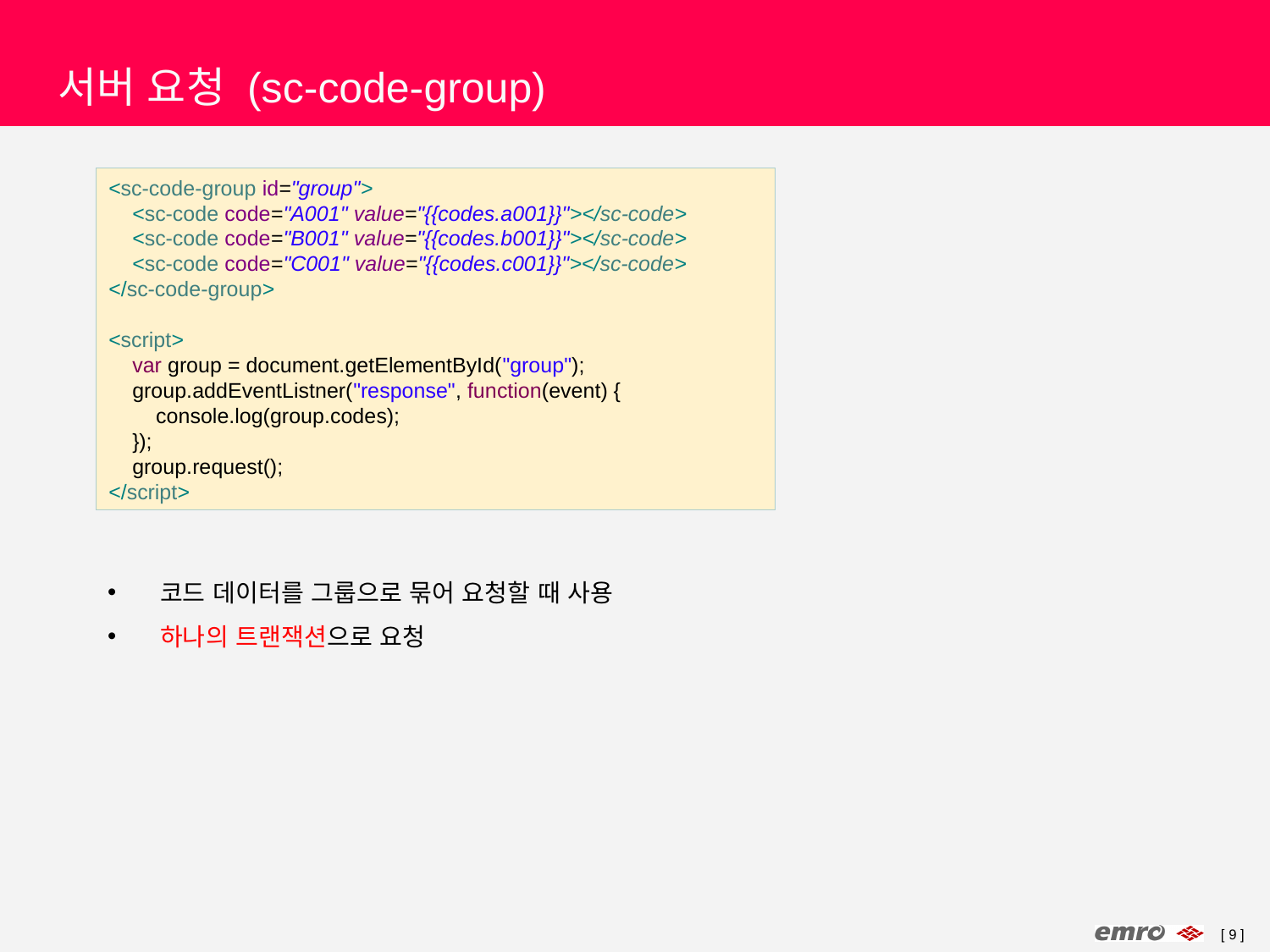

서버 요청 (sc-code-group)
<sc-code-group id="group">
    <sc-code code="A001" value="{{codes.a001}}"></sc-code>
    <sc-code code="B001" value="{{codes.b001}}"></sc-code>
    <sc-code code="C001" value="{{codes.c001}}"></sc-code>
</sc-code-group>

<script>
    var group = document.getElementById("group");
    group.addEventListner("response", function(event) {
        console.log(group.codes);
    });
    group.request();
</script>
 코드 데이터를 그룹으로 묶어 요청할 때 사용
 하나의 트랜잭션으로 요청